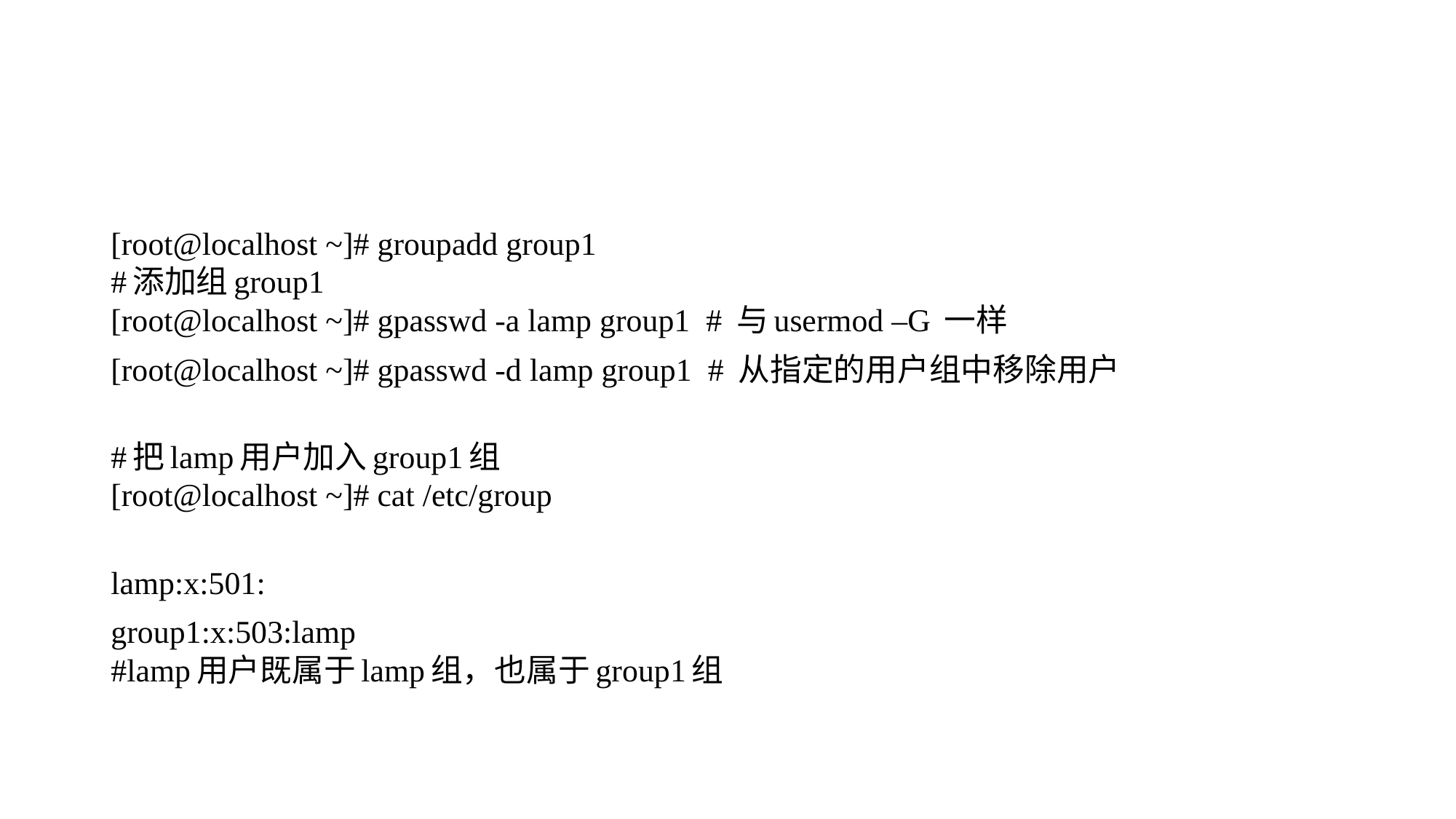

#
[root@localhost ~]# groupadd group1
#添加组group1
[root@localhost ~]# gpasswd -a lamp group1  # 与usermod –G 一样
[root@localhost ~]# gpasswd -d lamp group1  # 从指定的用户组中移除用户
#把lamp用户加入group1组
[root@localhost ~]# cat /etc/group
lamp:x:501:
group1:x:503:lamp
#lamp用户既属于lamp组，也属于group1组